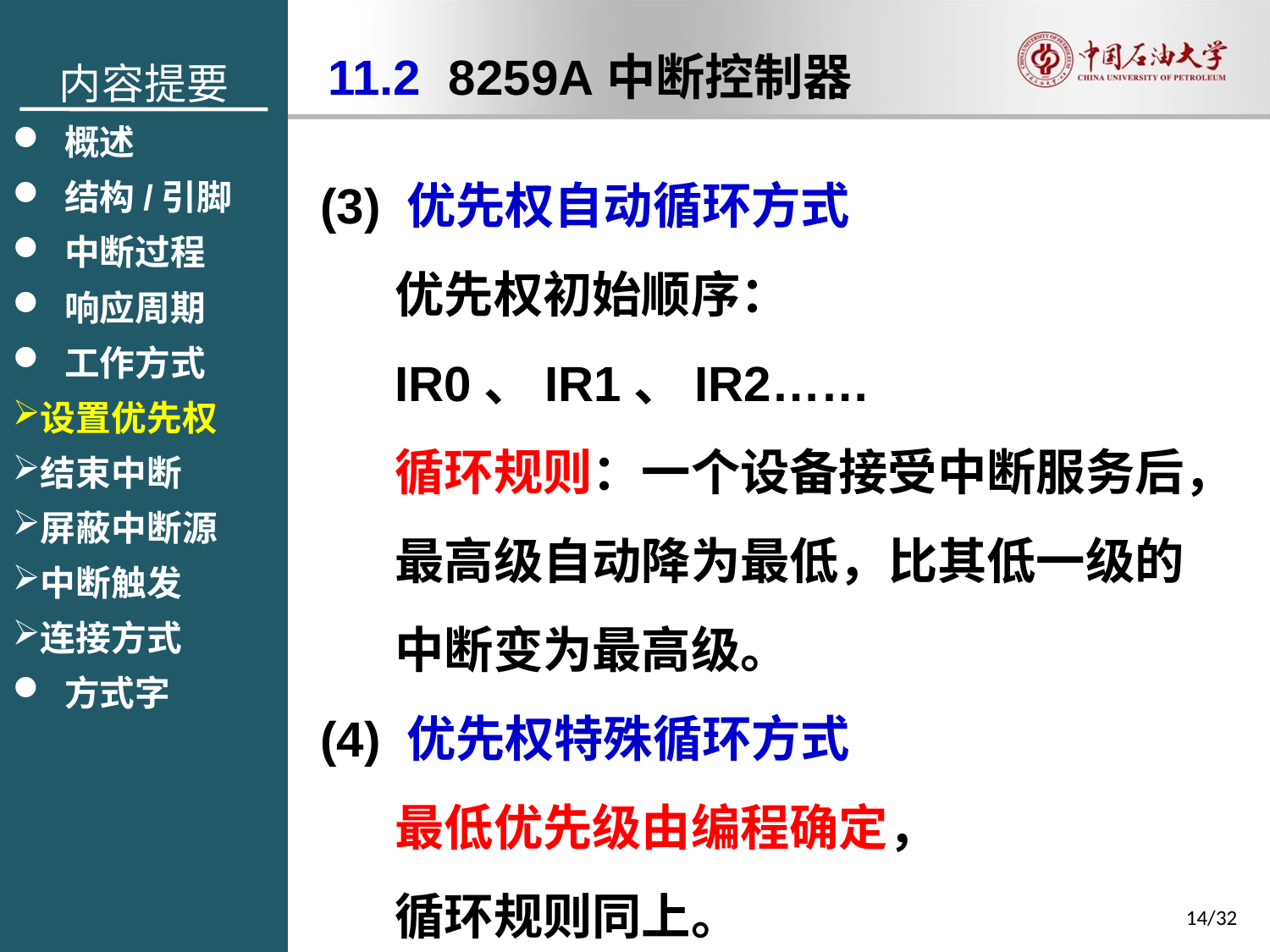

内容提要
 概述
 结构/引脚
 中断过程
 响应周期
 工作方式
设置优先权
结束中断
屏蔽中断源
中断触发
连接方式
 方式字
11.2  8259A中断控制器
(3) 优先权自动循环方式
优先权初始顺序：IR0、IR1、IR2……
循环规则：一个设备接受中断服务后，最高级自动降为最低，比其低一级的中断变为最高级。
(4) 优先权特殊循环方式
最低优先级由编程确定，
循环规则同上。
14/32